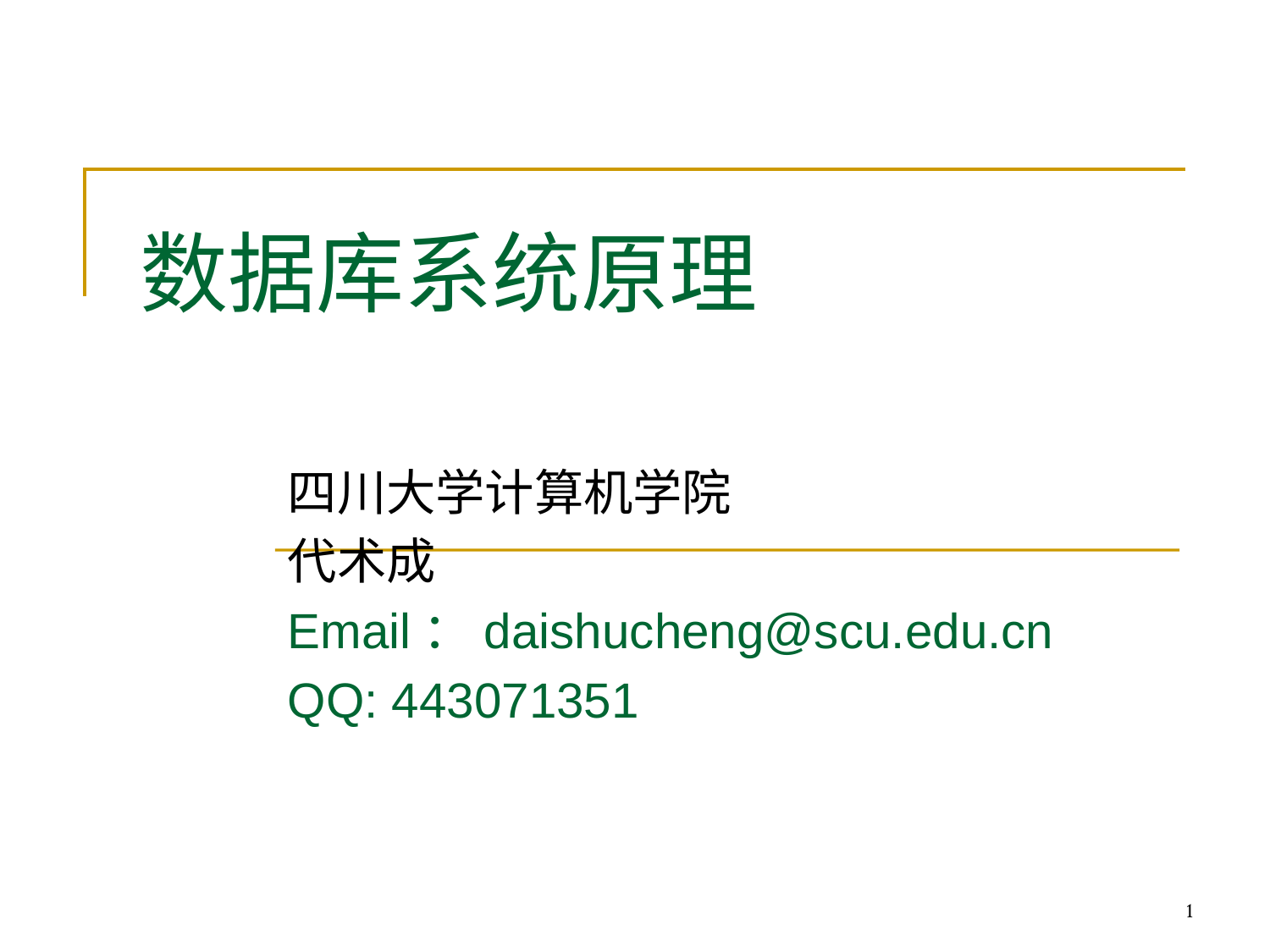

# 数据库系统原理
四川大学计算机学院
代术成
Email：daishucheng@scu.edu.cn
QQ: 443071351

1